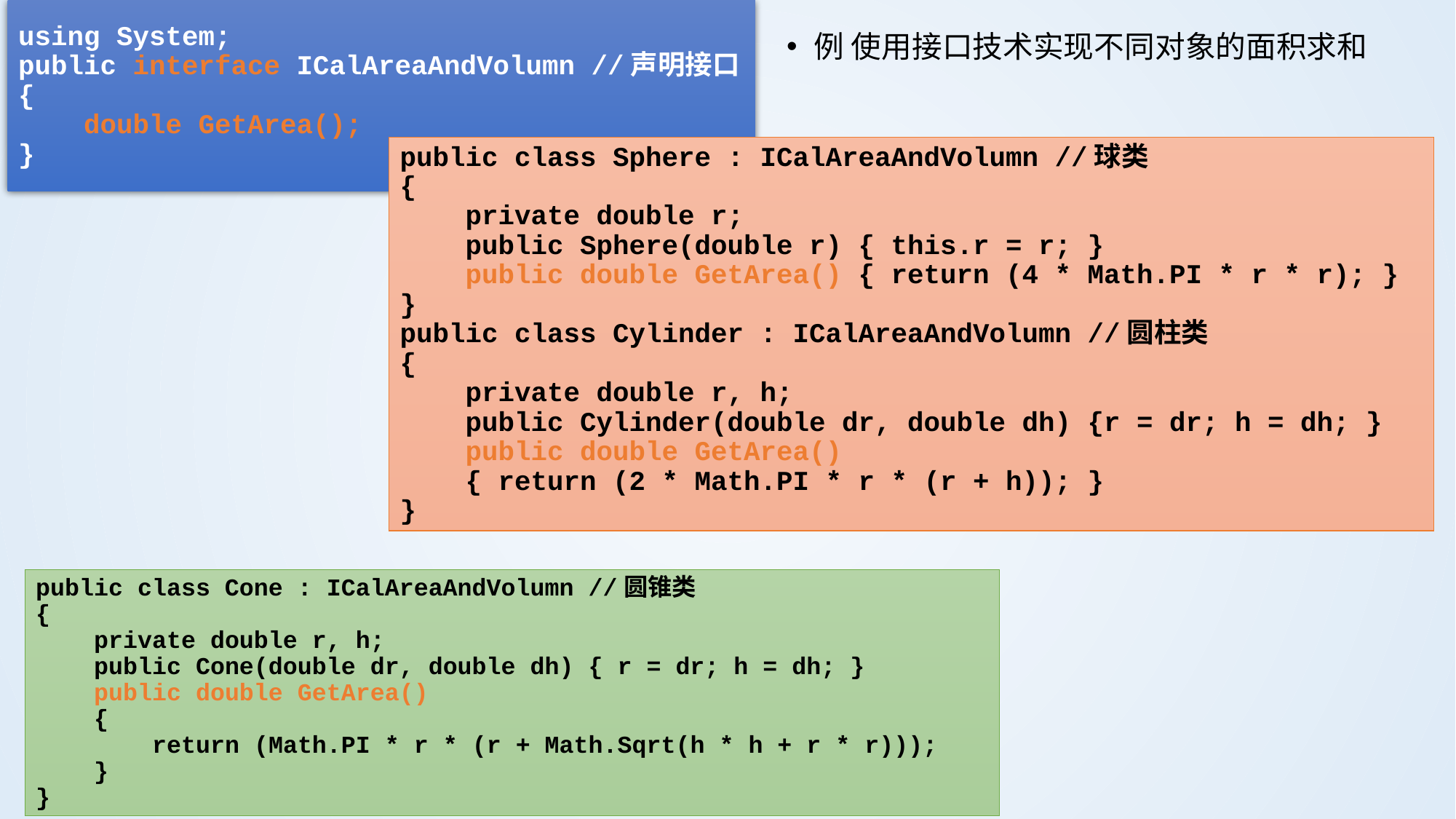

using System;
public interface ICalAreaAndVolumn //声明接口
{
    double GetArea();
}
例 使用接口技术实现不同对象的面积求和
public class Sphere : ICalAreaAndVolumn //球类
{
    private double r;
    public Sphere(double r) { this.r = r; }
    public double GetArea() { return (4 * Math.PI * r * r); }
}
public class Cylinder : ICalAreaAndVolumn //圆柱类
{
    private double r, h;
    public Cylinder(double dr, double dh) {r = dr; h = dh; }
    public double GetArea()
    { return (2 * Math.PI * r * (r + h)); }
}

public class Cone : ICalAreaAndVolumn //圆锥类
{
    private double r, h;
    public Cone(double dr, double dh) { r = dr; h = dh; }
    public double GetArea()
    {
        return (Math.PI * r * (r + Math.Sqrt(h * h + r * r)));
    }
}